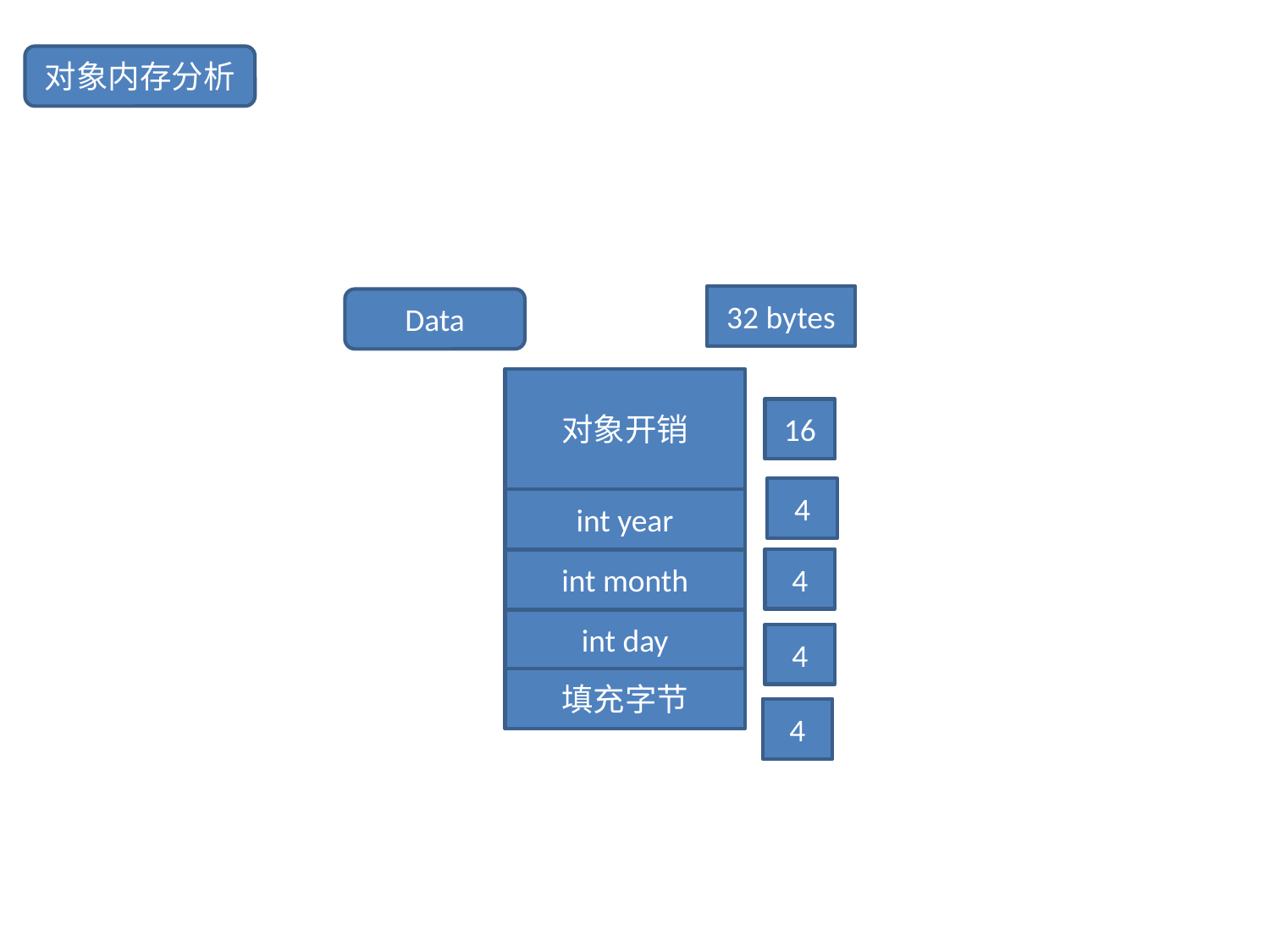

对象内存分析
32 bytes
Data
对象开销
16
4
int year
4
int month
int day
4
填充字节
4